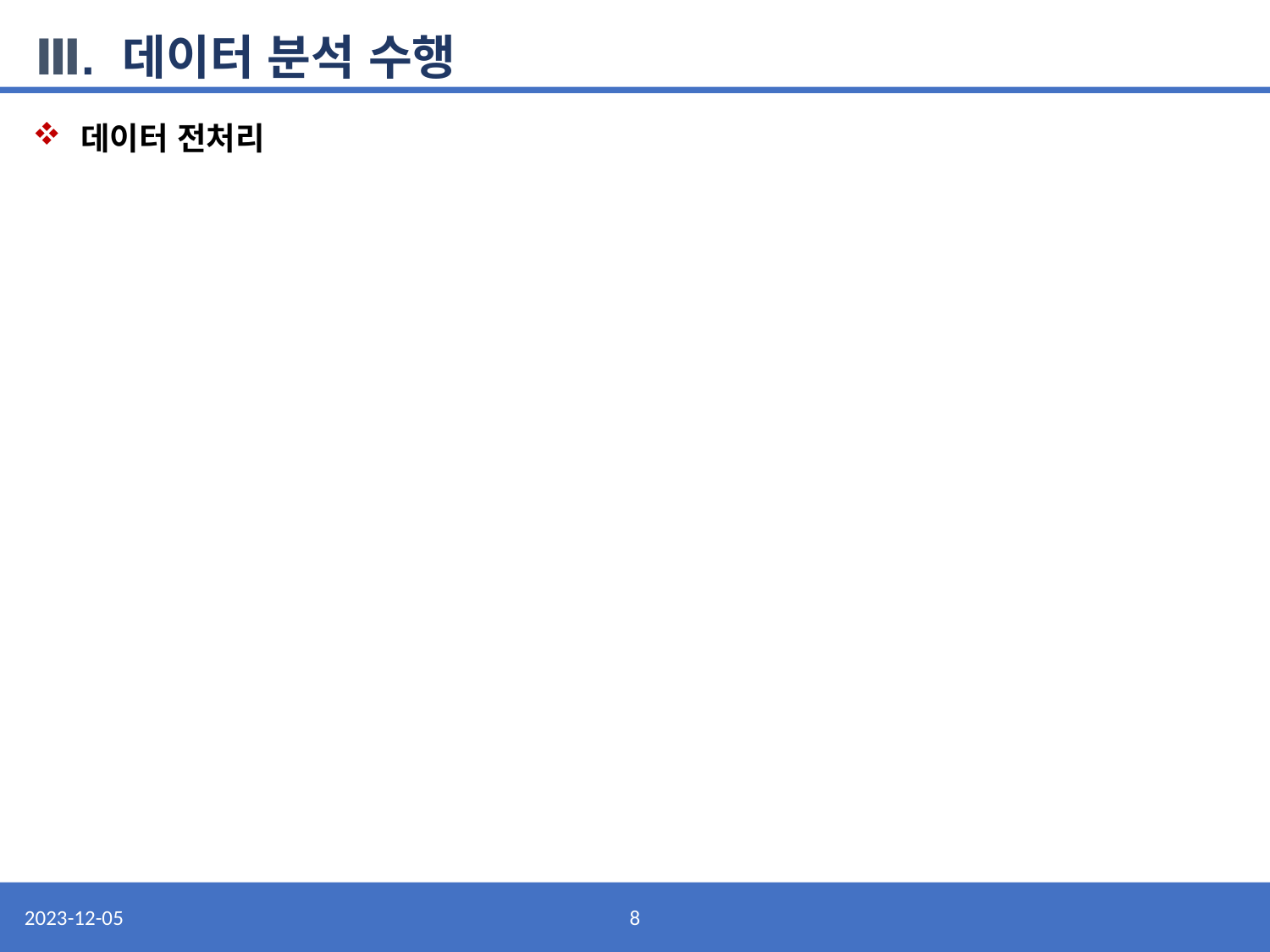

Ⅲ.
데이터 분석 수행
 데이터 전처리
2023-12-05
8